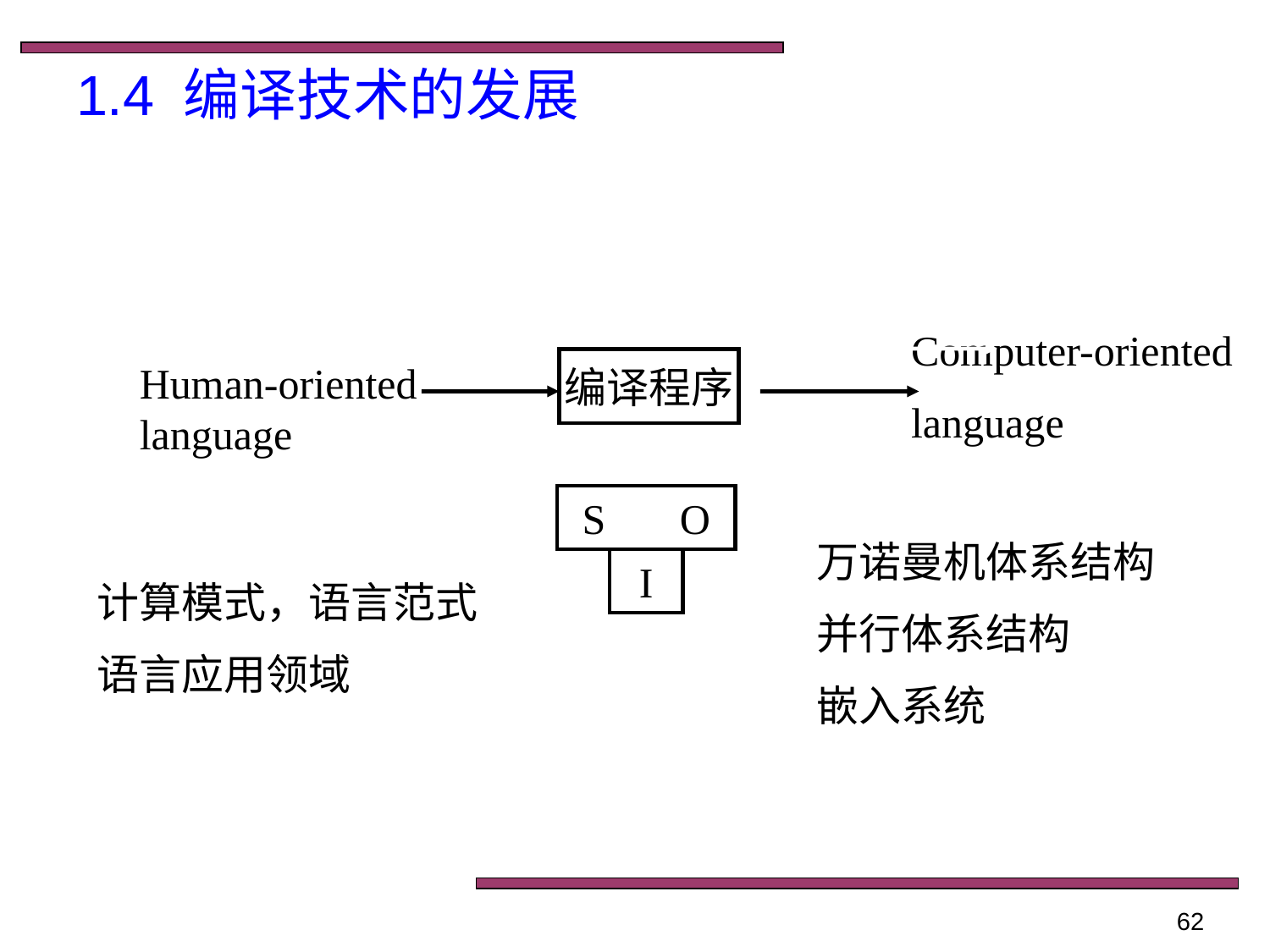

# 1.4 编译技术的发展

Computer-oriented
language

Human-oriented language
编译程序

S       O
I
万诺曼机体系结构
并行体系结构
嵌入系统
计算模式，语言范式
语言应用领域

62